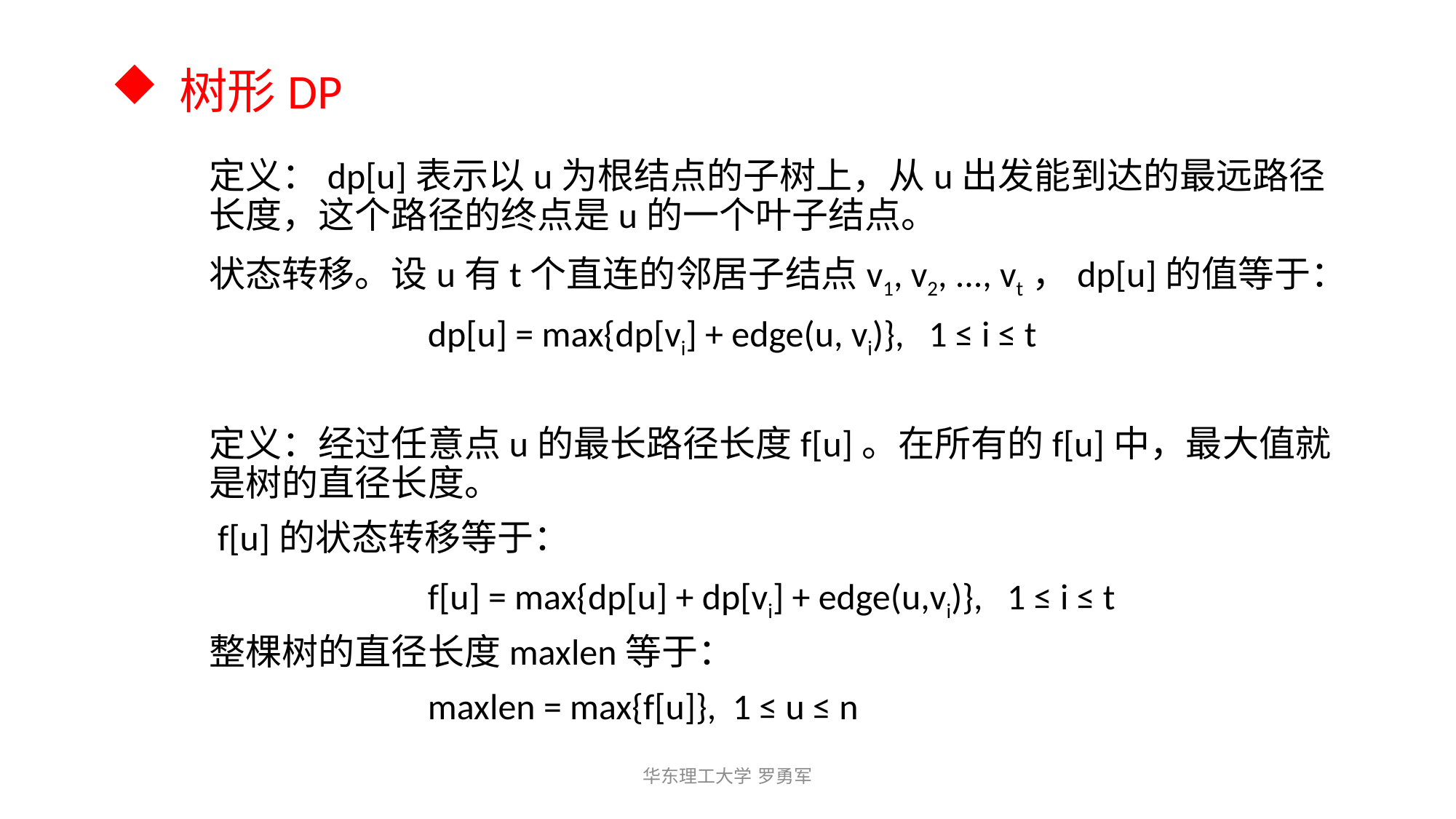

# 树形DP
定义：dp[u]表示以u为根结点的子树上，从u出发能到达的最远路径长度，这个路径的终点是u的一个叶子结点。
状态转移。设u有t个直连的邻居子结点v1, v2, ..., vt，dp[u]的值等于：
		dp[u] = max{dp[vi] + edge(u, vi)},   1 ≤ i ≤ t

定义：经过任意点u的最长路径长度f[u]。在所有的f[u]中，最大值就是树的直径长度。
 f[u]的状态转移等于：
		f[u] = max{dp[u] + dp[vi] + edge(u,vi)},   1 ≤ i ≤ t
整棵树的直径长度maxlen等于：
		maxlen = max{f[u]},  1 ≤ u ≤ n
华东理工大学 罗勇军